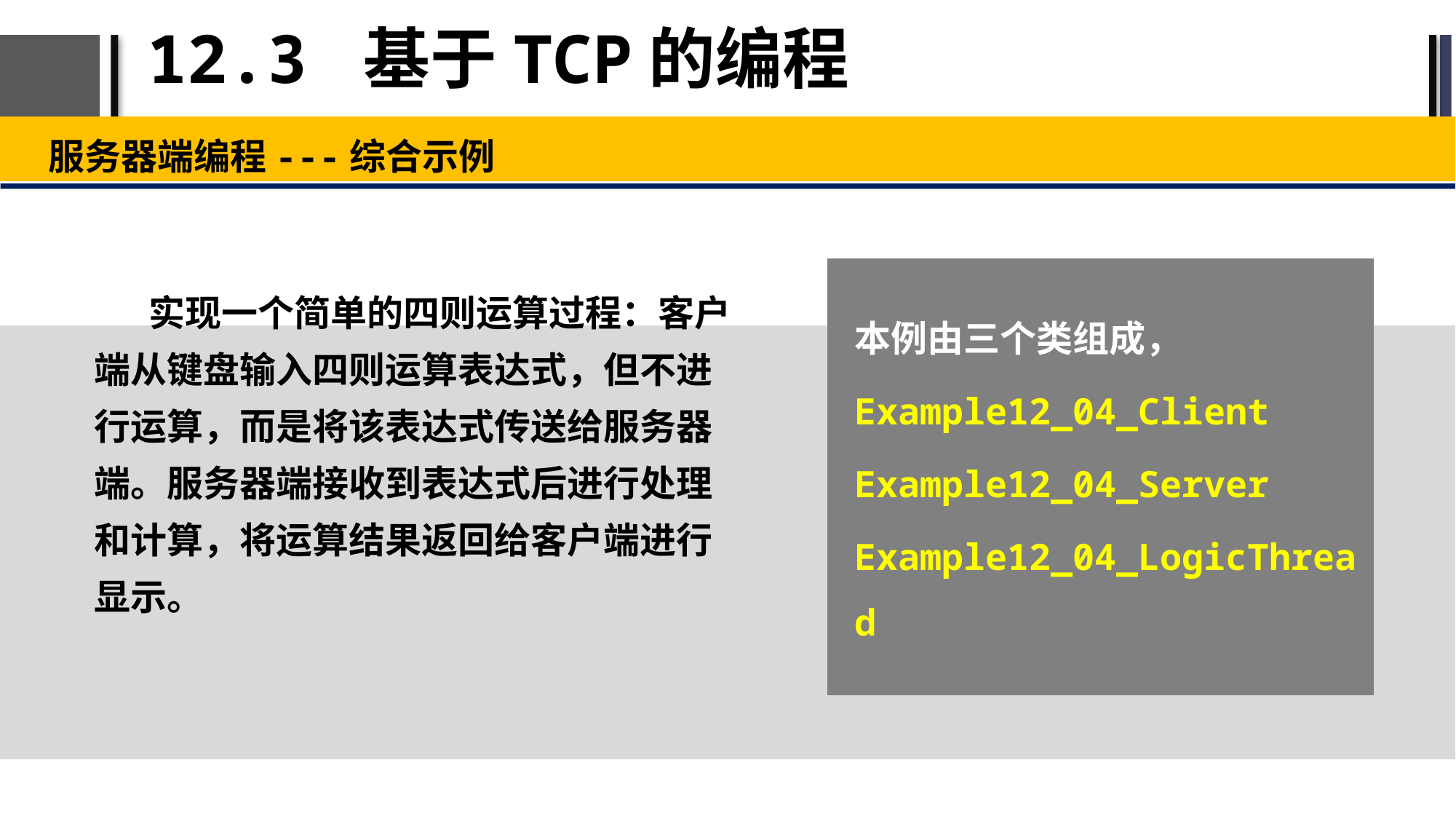

# 12.3 基于TCP的编程

服务器端编程---综合示例

实现一个简单的四则运算过程：客户端从键盘输入四则运算表达式，但不进行运算，而是将该表达式传送给服务器端。服务器端接收到表达式后进行处理和计算，将运算结果返回给客户端进行显示。
本例由三个类组成，
Example12_04_Client
Example12_04_Server
Example12_04_LogicThread